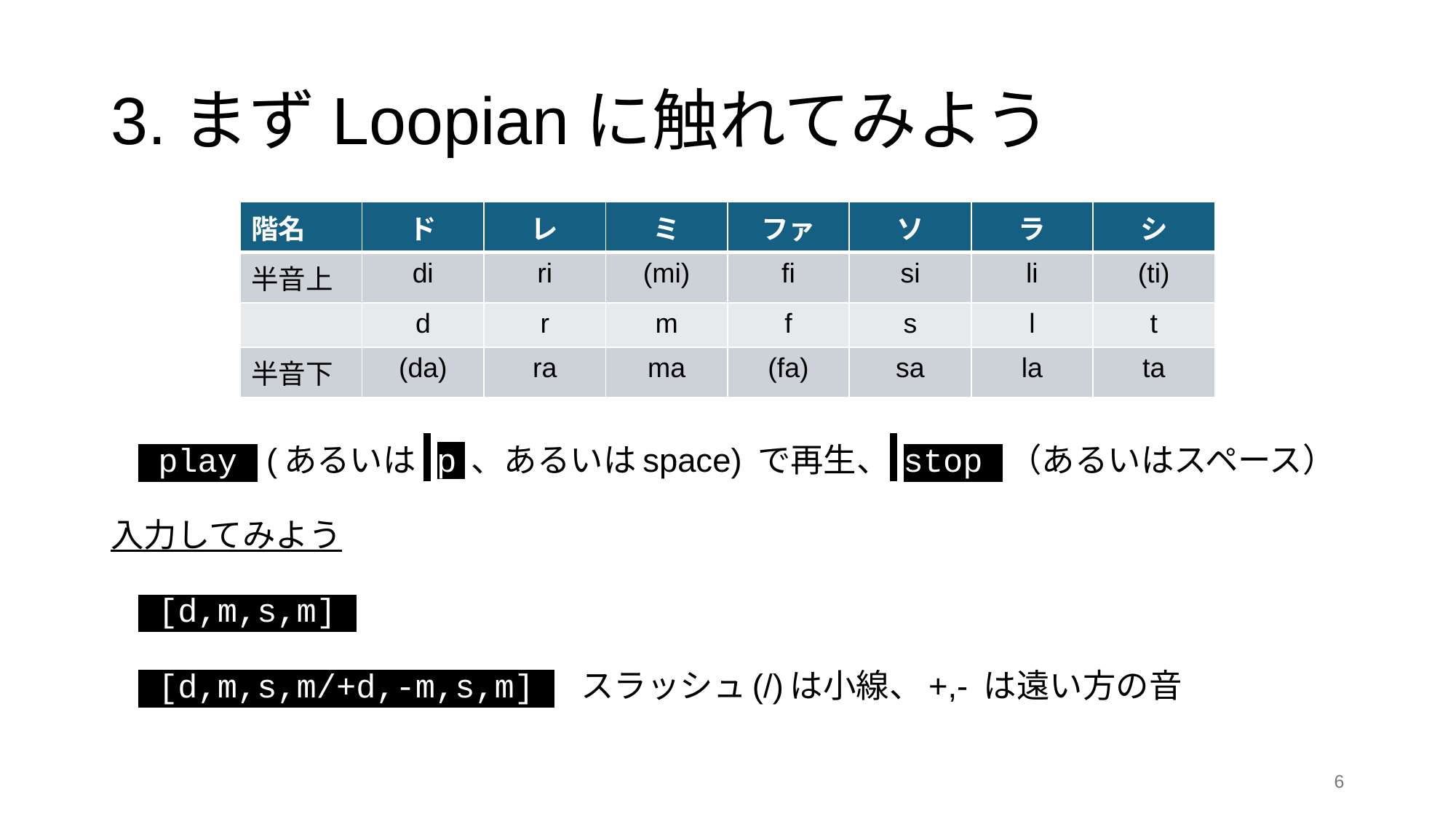

# 3.まずLoopianに触れてみよう
| 階名 | ド | レ | ミ | ファ | ソ | ラ | シ |
| --- | --- | --- | --- | --- | --- | --- | --- |
| 半音上 | di | ri | (mi) | fi | si | li | (ti) |
|  | d | r | m | f | s | l | t |
| 半音下 | (da) | ra | ma | (fa) | sa | la | ta |
 play  (あるいは  p 、あるいはspace) で再生、 stop （あるいはスペース）
入力してみよう
 [d,m,s,m]
 [d,m,s,m/+d,-m,s,m]  スラッシュ(/)は小線、+,- は遠い方の音
6